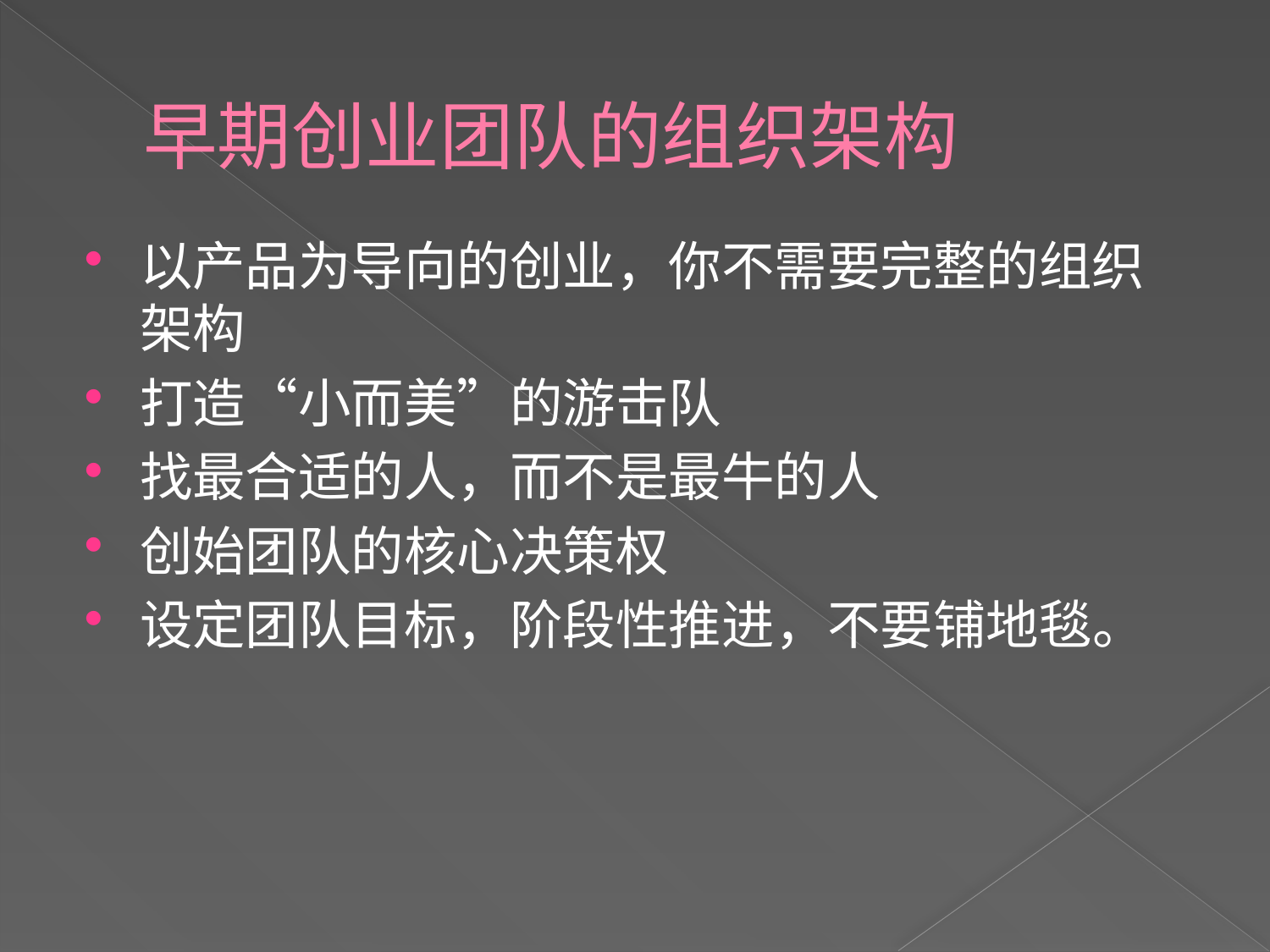

# 早期创业团队的组织架构
以产品为导向的创业，你不需要完整的组织架构
打造“小而美”的游击队
找最合适的人，而不是最牛的人
创始团队的核心决策权
设定团队目标，阶段性推进，不要铺地毯。